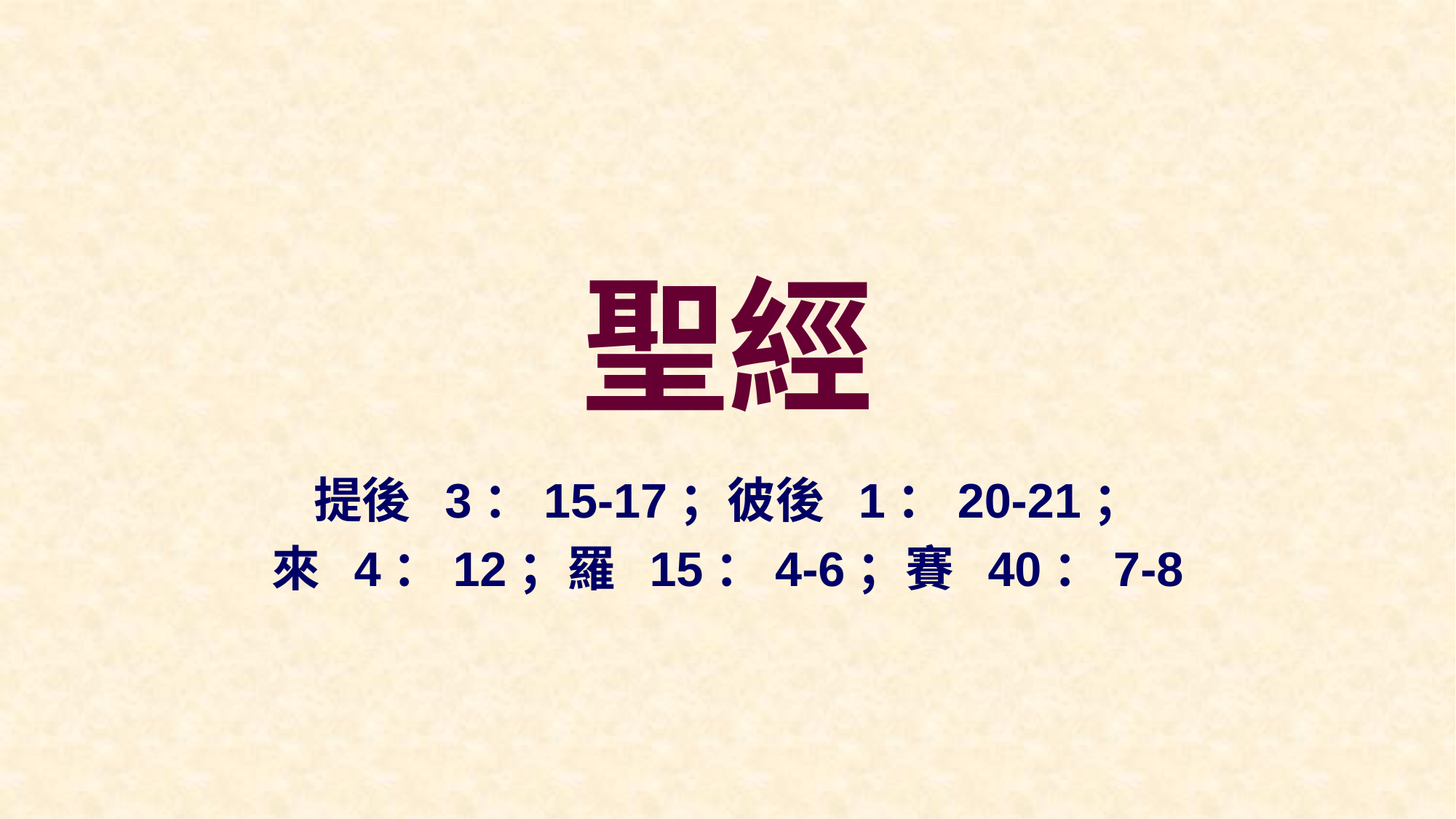

# 聖經
提後  3：15-17；彼後  1：20-21；
來  4：12；羅  15：4-6；賽  40：7-8